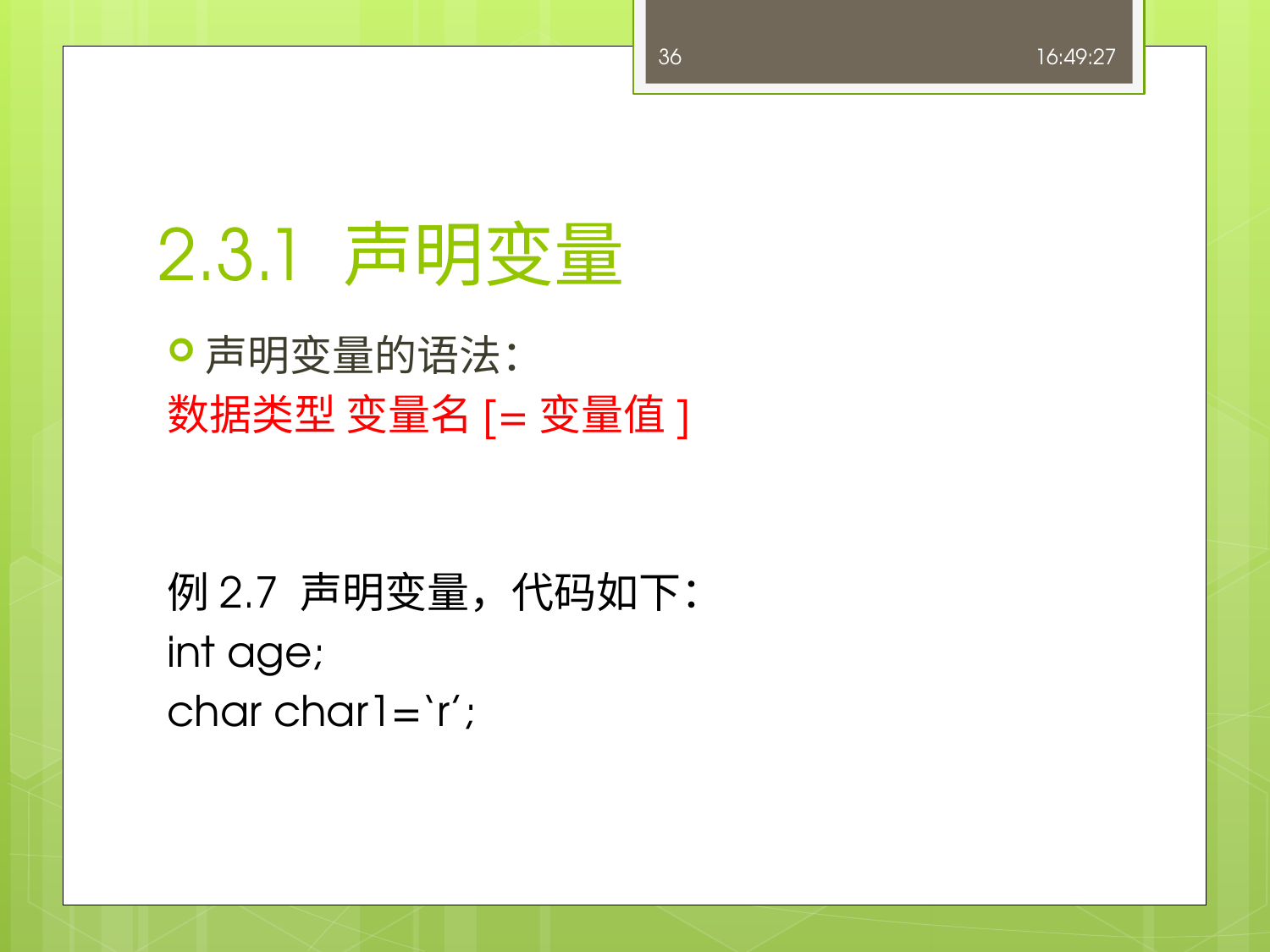

36
16:49:27
# 2.3.1 声明变量
声明变量的语法：
数据类型 变量名[=变量值]

例2.7 声明变量，代码如下：
int age;
char char1=‘r’;